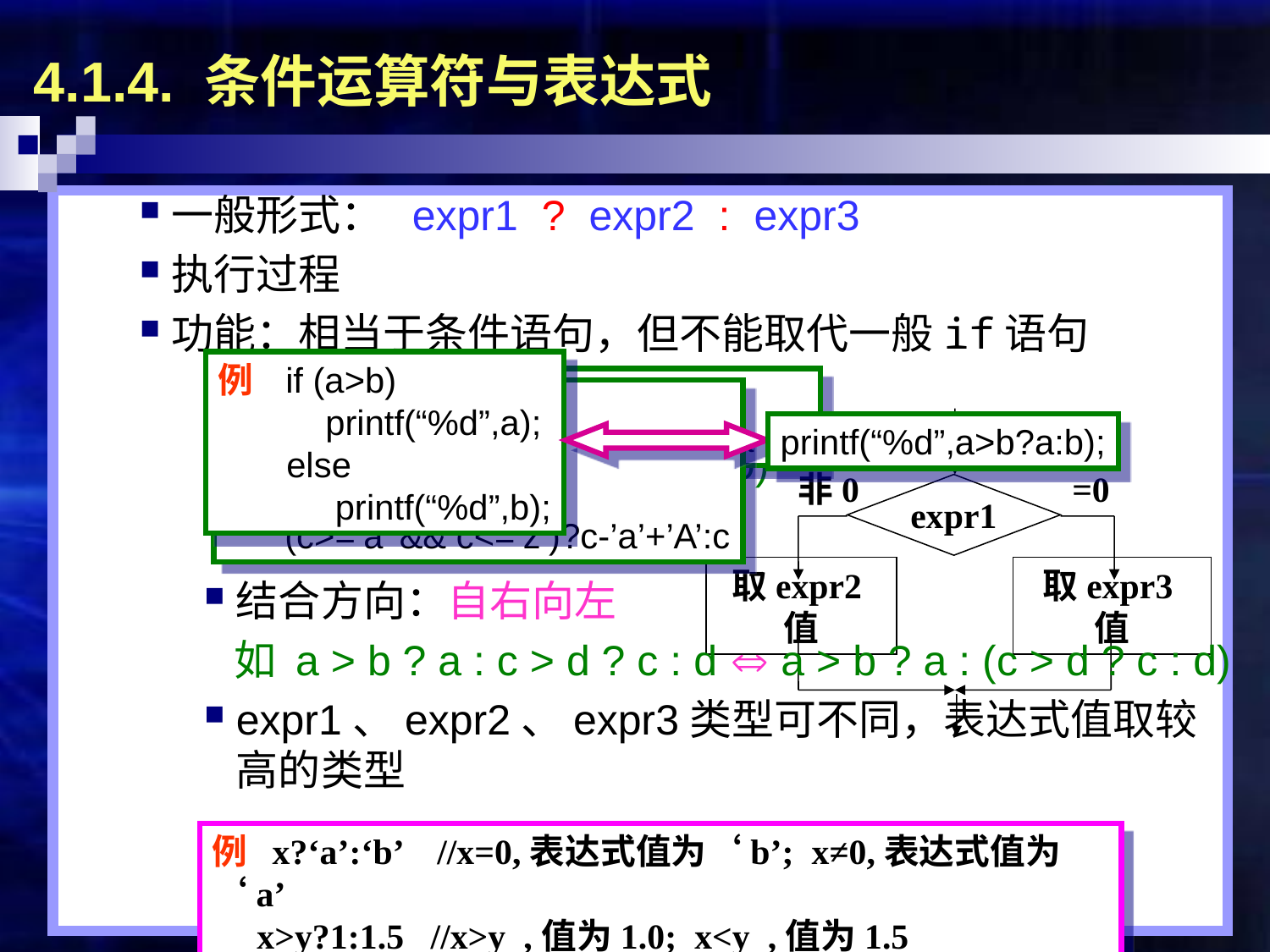

# 4.1.4. 条件运算符与表达式
一般形式：  expr1  ?  expr2  :  expr3
执行过程
功能：相当于条件语句，但不能取代一般if语句
例   if (a>b)
           printf(“%d”,a);
       else
            printf(“%d”,b);
printf(“%d”,a>b?a:b);

例 求 a+|b|
     printf(“a+|b|=%d\n”,b>0?a+b:a-b);
条件运算符可嵌套
  如  x > 0 ? 1 : (x < 0 ? -1 : 0)
优先级:  13
例  (a==b)?’Y’:’N’
      (x%2==1)?1:0
      (x>=0)?x:-x
      (c>=‘a’ && c<=‘z’)?c-’a’+’A’:c

非0
=0
expr1

取expr2值
取expr3值

结合方向：自右向左
  如 a > b ? a : c > d ? c : d ⇔ a > b ? a : (c > d ? c : d)
expr1、expr2、expr3类型可不同，表达式值取较高的类型
例  x?‘a’:‘b’    //x=0,表达式值为‘b’;  x≠0,表达式值为‘a’
     x>y?1:1.5   //x>y  ,值为1.0;  x<y  ,值为1.5